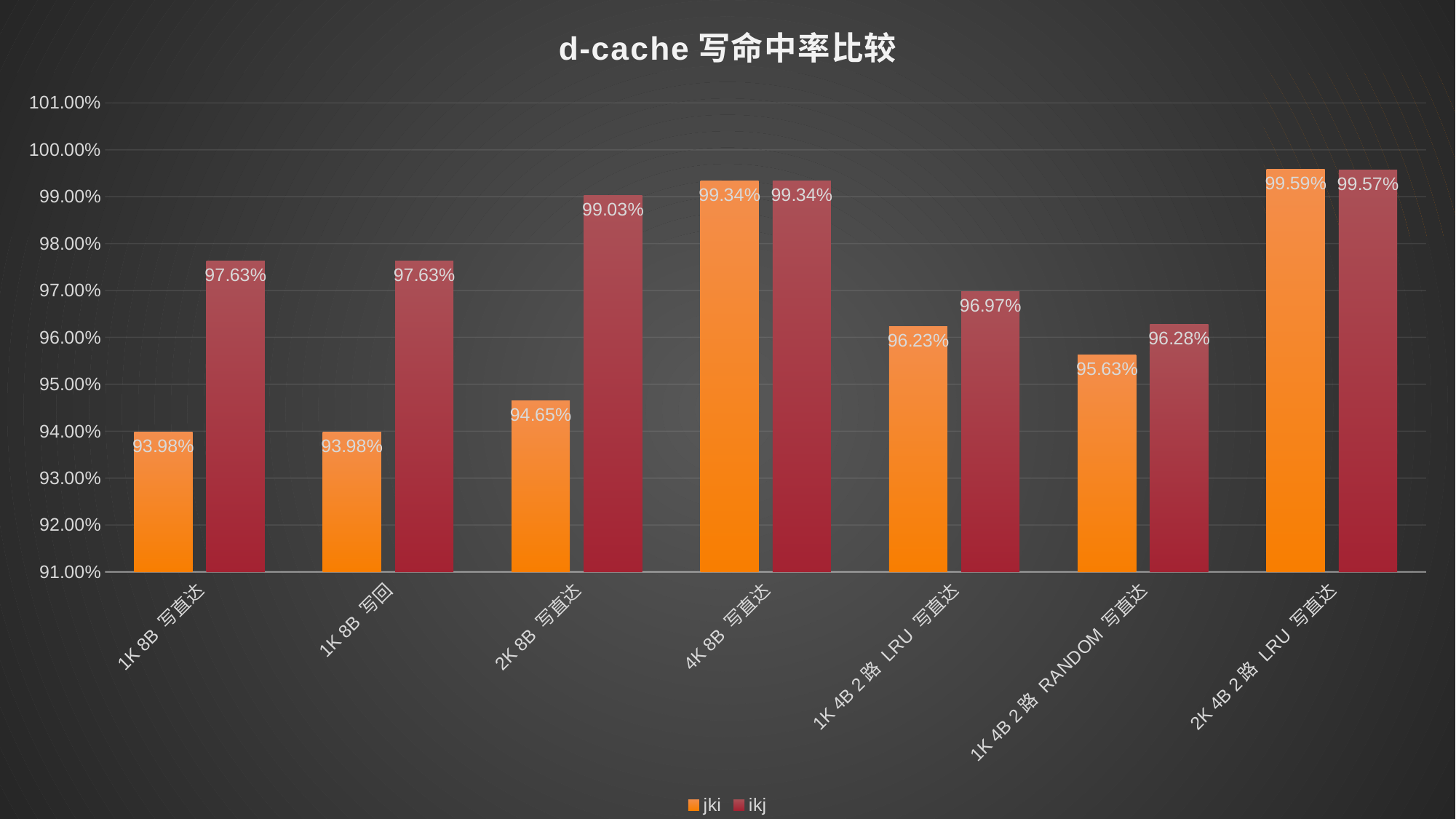

### Chart: d-cache写命中率比较

| Category | jki | ikj |
|---|---|---|
| 1K 8B 写直达 | 0.9398 | 0.9763 |
| 1K 8B 写回 | 0.9398 | 0.9763 |
| 2K 8B 写直达 | 0.9465 | 0.9903 |
| 4K 8B 写直达 | 0.9934 | 0.9934 |
| 1K 4B 2路 LRU 写直达 | 0.9623 | 0.9697 |
| 1K 4B 2路 RANDOM 写直达 | 0.9563 | 0.9628 |
| 2K 4B 2路 LRU 写直达 | 0.9959 | 0.9957 |